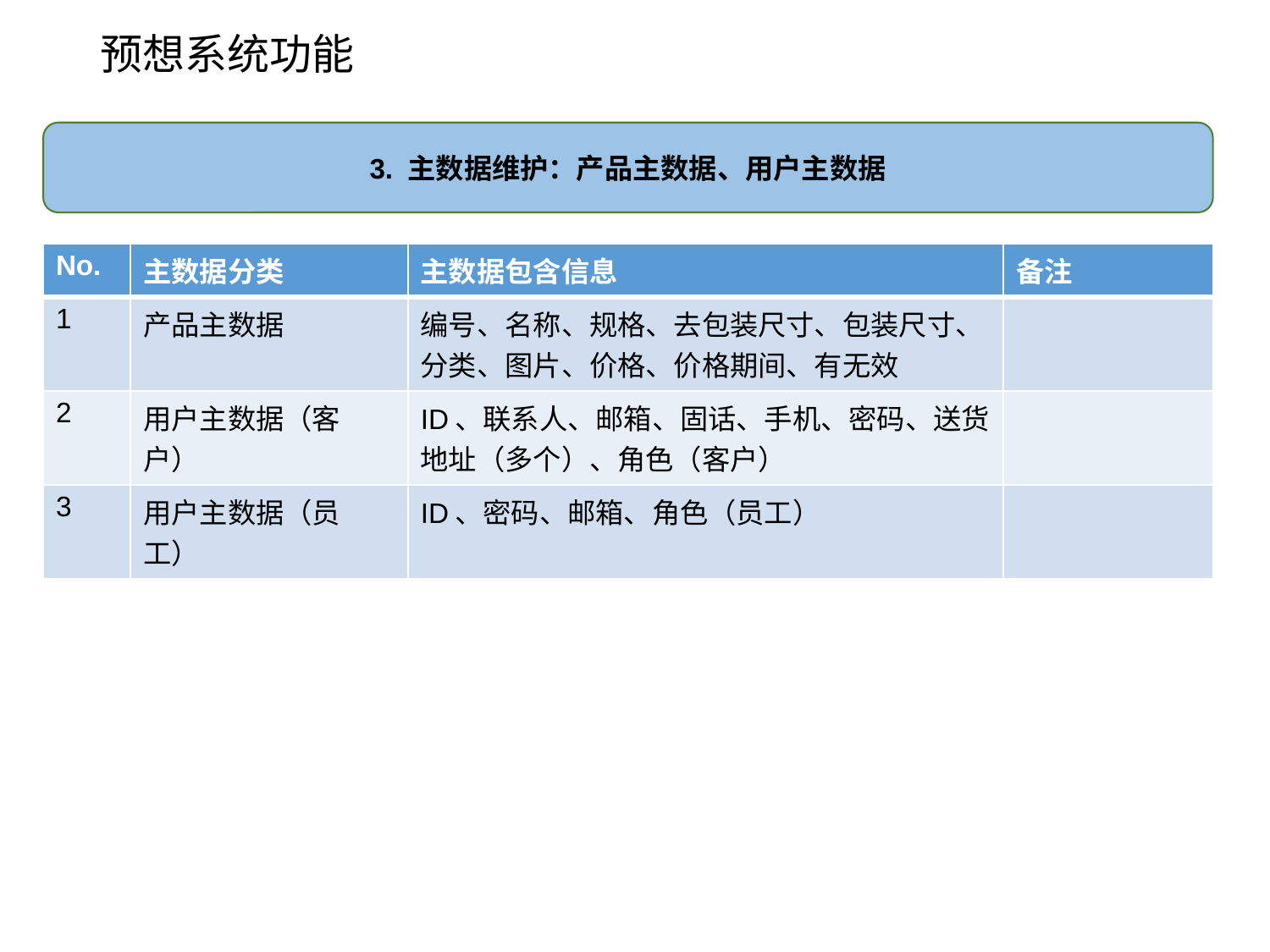

# 预想系统功能
3. 主数据维护：产品主数据、用户主数据
| No. | 主数据分类 | 主数据包含信息 | 备注 |
| --- | --- | --- | --- |
| 1 | 产品主数据 | 编号、名称、规格、去包装尺寸、包装尺寸、分类、图片、价格、价格期间、有无效 |  |
| 2 | 用户主数据（客户） | ID、联系人、邮箱、固话、手机、密码、送货地址（多个）、角色（客户） |  |
| 3 | 用户主数据（员工） | ID、密码、邮箱、角色（员工） |  |